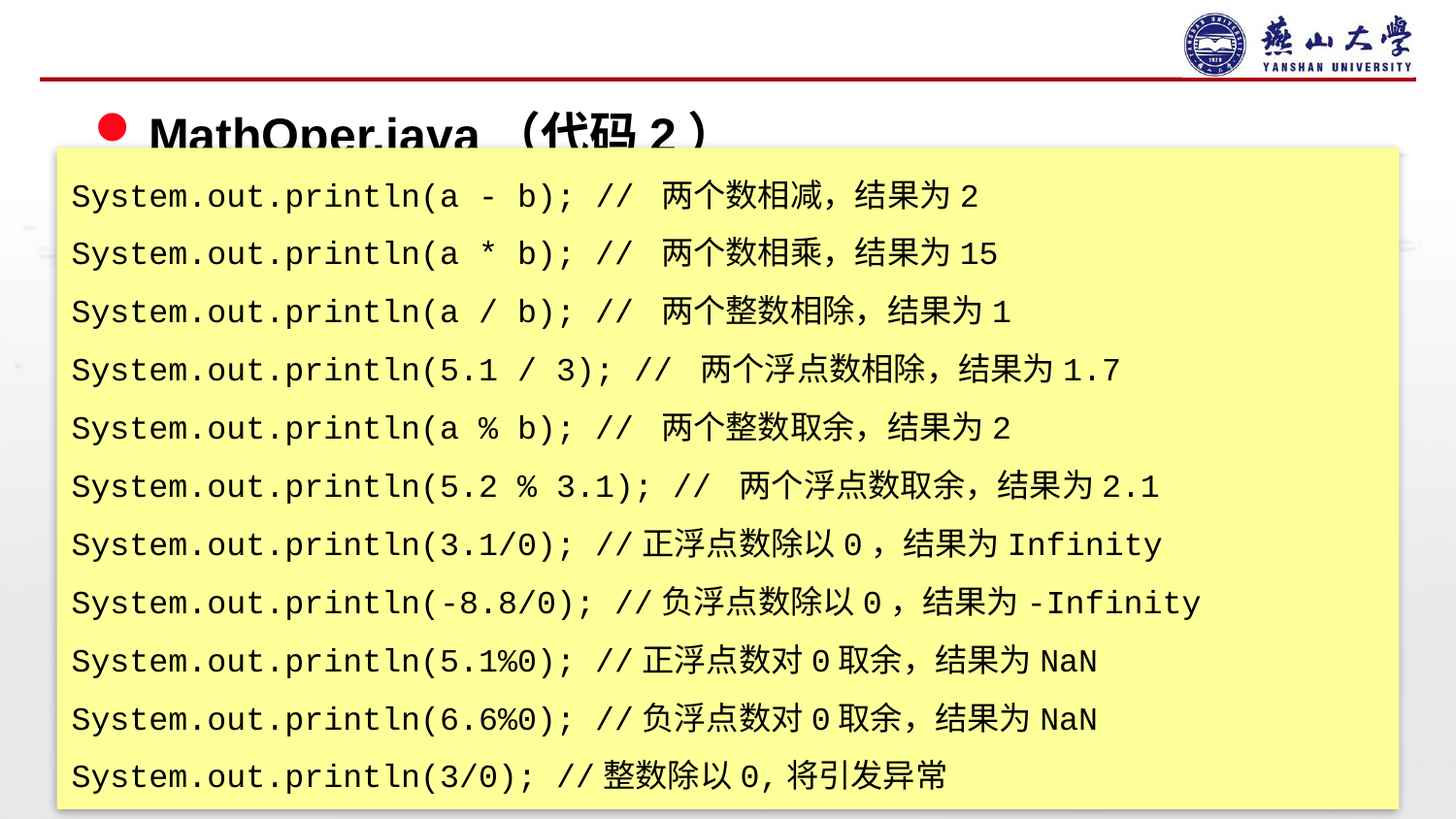

#
MathOper.java（代码2）

System.out.println(a - b); // 两个数相减，结果为2
System.out.println(a * b); // 两个数相乘，结果为15
System.out.println(a / b); // 两个整数相除，结果为1
System.out.println(5.1 / 3); // 两个浮点数相除，结果为1.7
System.out.println(a % b); // 两个整数取余，结果为2
System.out.println(5.2 % 3.1); // 两个浮点数取余，结果为2.1
System.out.println(3.1/0); //正浮点数除以0，结果为Infinity
System.out.println(-8.8/0); //负浮点数除以0，结果为-Infinity
System.out.println(5.1%0); //正浮点数对0取余，结果为NaN
System.out.println(6.6%0); //负浮点数对0取余，结果为NaN
System.out.println(3/0); //整数除以0,将引发异常